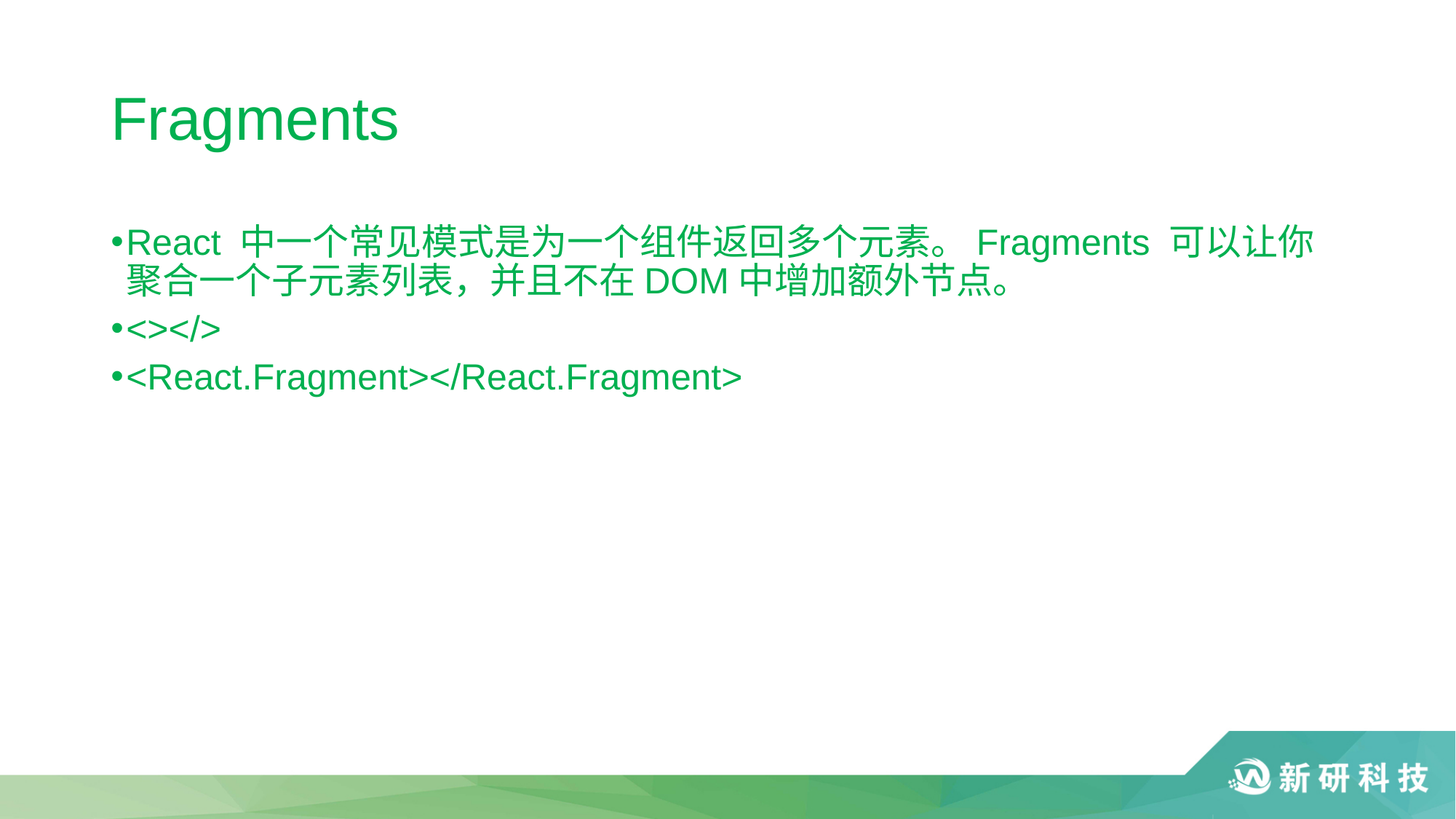

# Fragments
React 中一个常见模式是为一个组件返回多个元素。Fragments 可以让你聚合一个子元素列表，并且不在DOM中增加额外节点。
<></>
<React.Fragment></React.Fragment>